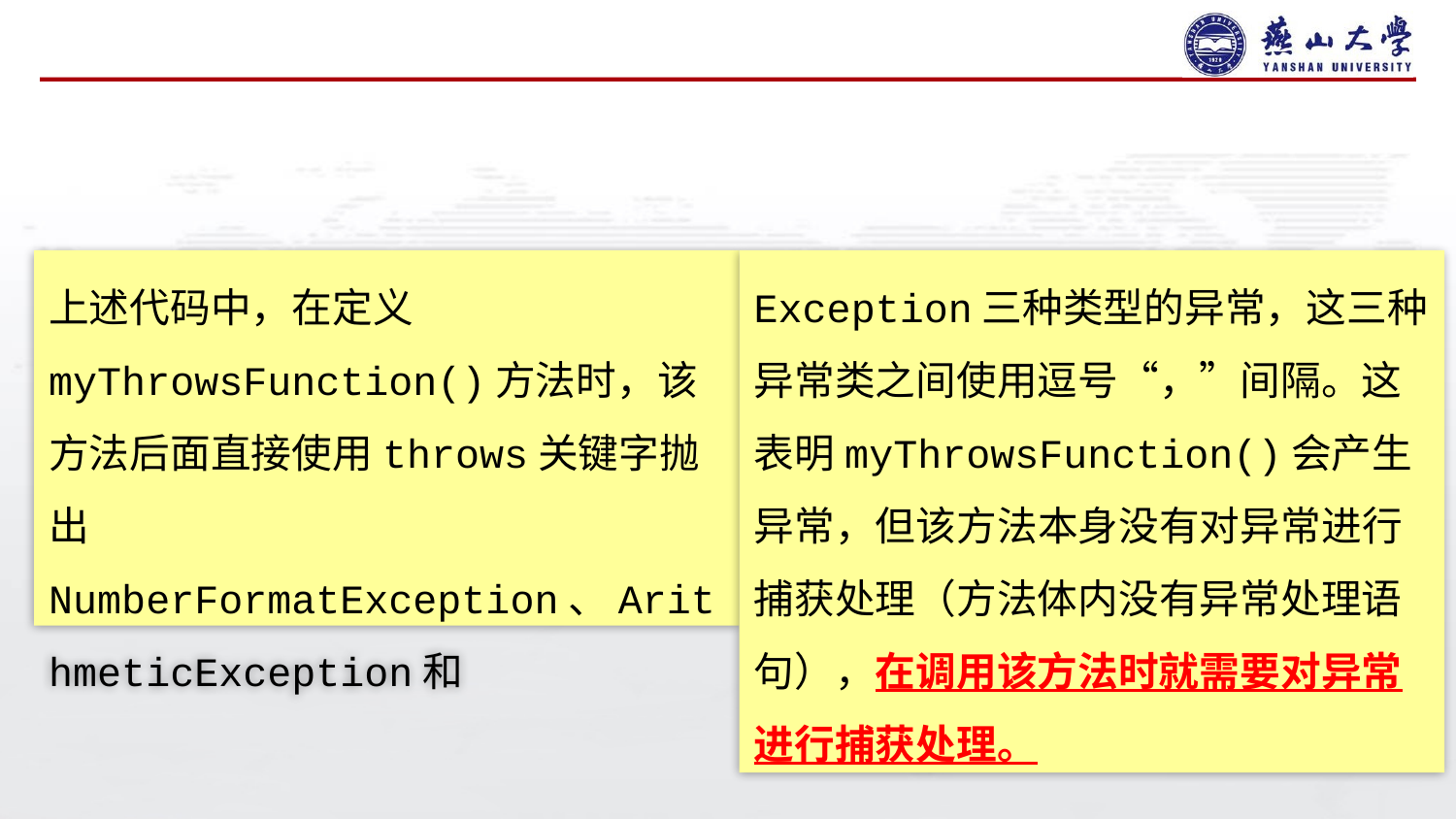

#

上述代码中，在定义myThrowsFunction()方法时，该方法后面直接使用throws关键字抛出NumberFormatException、ArithmeticException和
Exception三种类型的异常，这三种异常类之间使用逗号“，”间隔。这表明myThrowsFunction()会产生异常，但该方法本身没有对异常进行捕获处理（方法体内没有异常处理语句），在调用该方法时就需要对异常进行捕获处理。